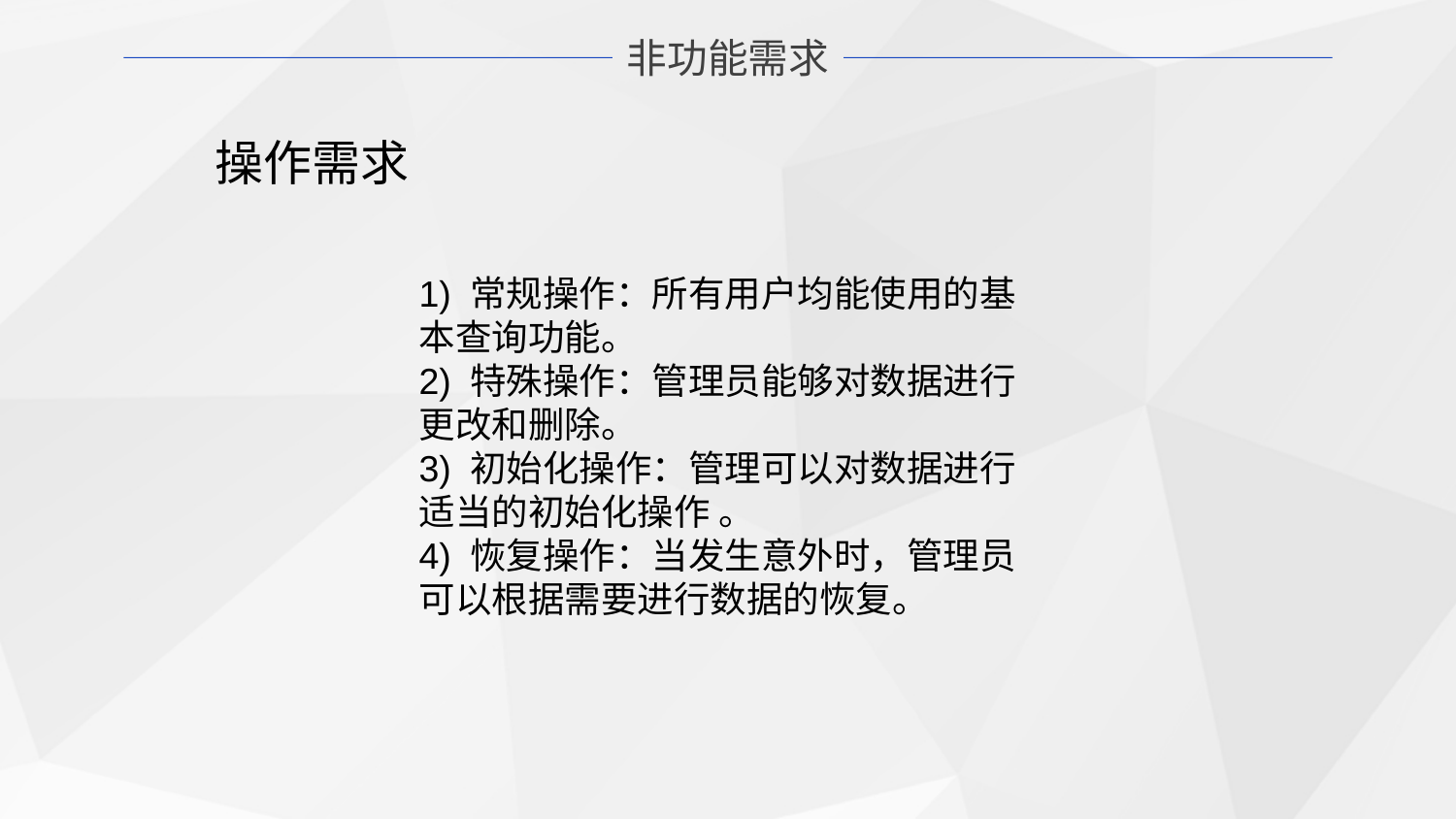

非功能需求

操作需求
1) 常规操作：所有用户均能使用的基本查询功能。
2) 特殊操作：管理员能够对数据进行更改和删除。
3) 初始化操作：管理可以对数据进行适当的初始化操作 。
4) 恢复操作：当发生意外时，管理员可以根据需要进行数据的恢复。